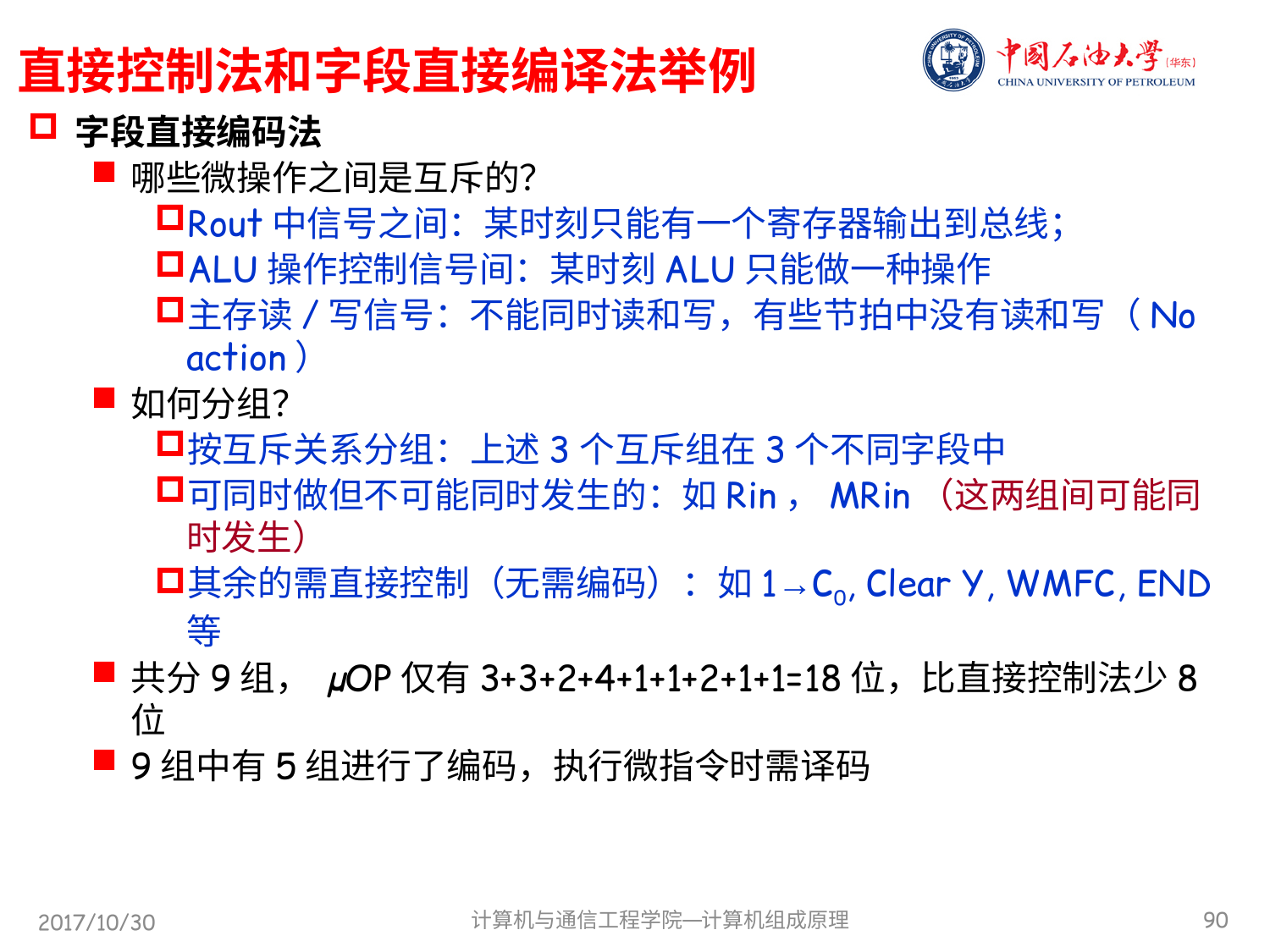

直接控制法和字段直接编译法举例
字段直接编码法
哪些微操作之间是互斥的？
Rout中信号之间：某时刻只能有一个寄存器输出到总线；
ALU操作控制信号间：某时刻ALU只能做一种操作
主存读/写信号：不能同时读和写，有些节拍中没有读和写（No action）
如何分组？
按互斥关系分组：上述3个互斥组在3个不同字段中
可同时做但不可能同时发生的：如Rin，MRin（这两组间可能同时发生）
其余的需直接控制（无需编码）：如1→C0, Clear Y, WMFC, END等
共分9组， µOP仅有3+3+2+4+1+1+2+1+1=18位，比直接控制法少8位
9组中有5组进行了编码，执行微指令时需译码
计算机与通信工程学院—计算机组成原理
90
2017/10/30